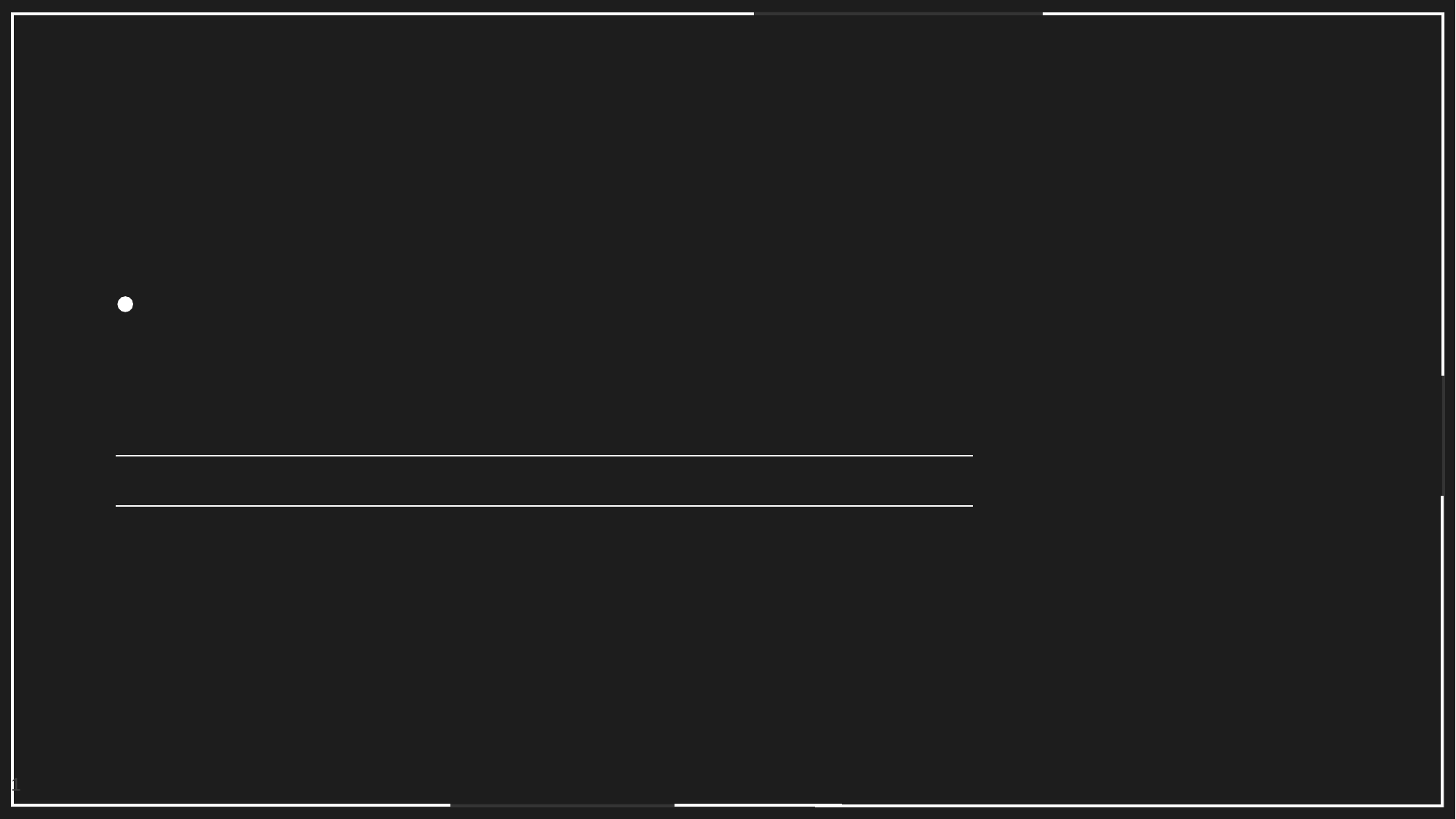

# XEXYMIX
 FRONTEND 2nd PROJECT
                     김범서
1